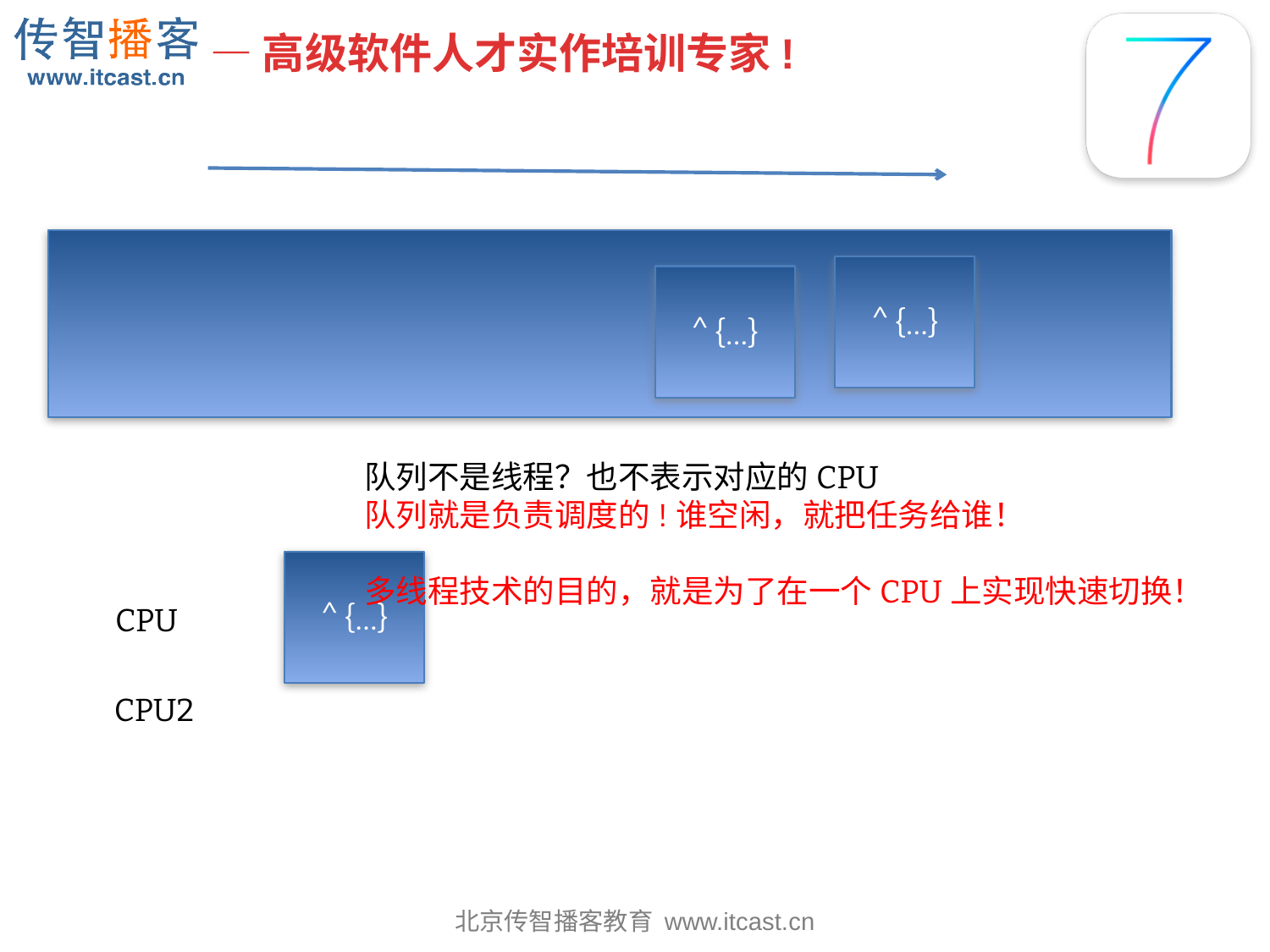

^ {…}
^ {…}
队列不是线程？也不表示对应的CPU
队列就是负责调度的!谁空闲，就把任务给谁！

多线程技术的目的，就是为了在一个CPU上实现快速切换！
^ {…}
CPU
CPU2